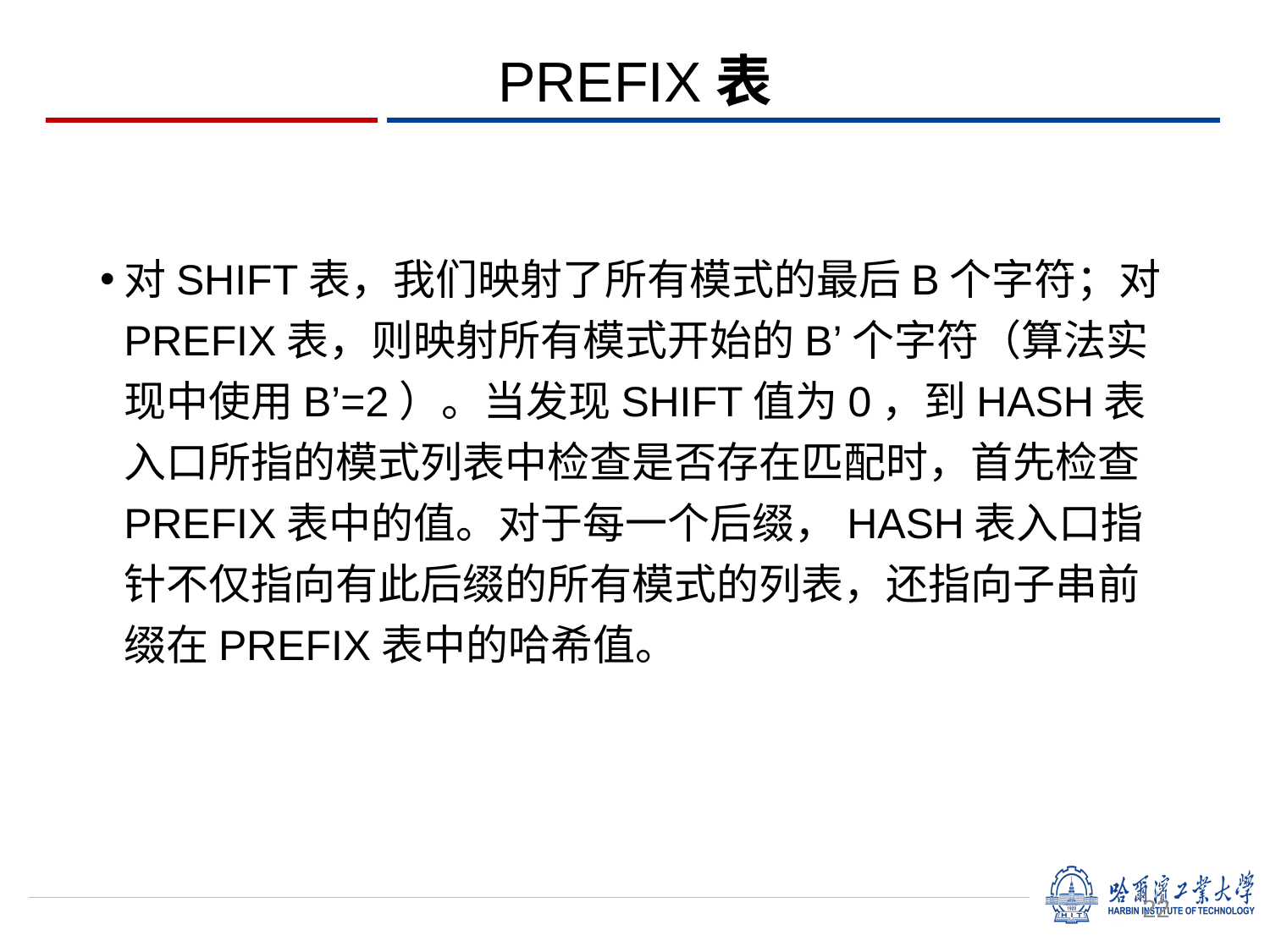

# PREFIX表
对SHIFT表，我们映射了所有模式的最后B个字符；对PREFIX表，则映射所有模式开始的B’个字符（算法实现中使用B’=2）。当发现SHIFT值为0，到HASH表入口所指的模式列表中检查是否存在匹配时，首先检查PREFIX表中的值。对于每一个后缀，HASH表入口指针不仅指向有此后缀的所有模式的列表，还指向子串前缀在PREFIX表中的哈希值。
22